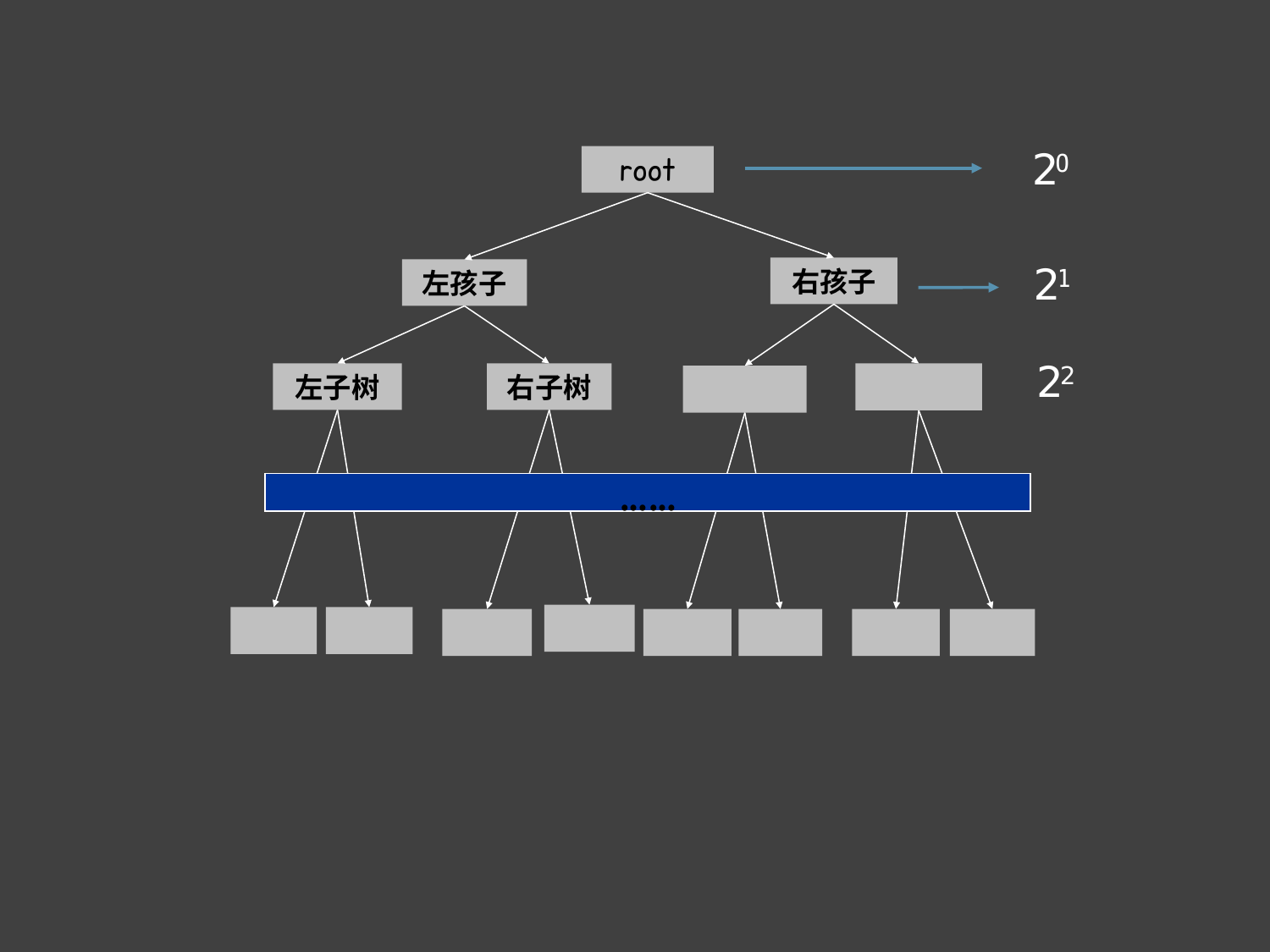

20
root
21
右孩子
左孩子
22
左子树
右子树

……